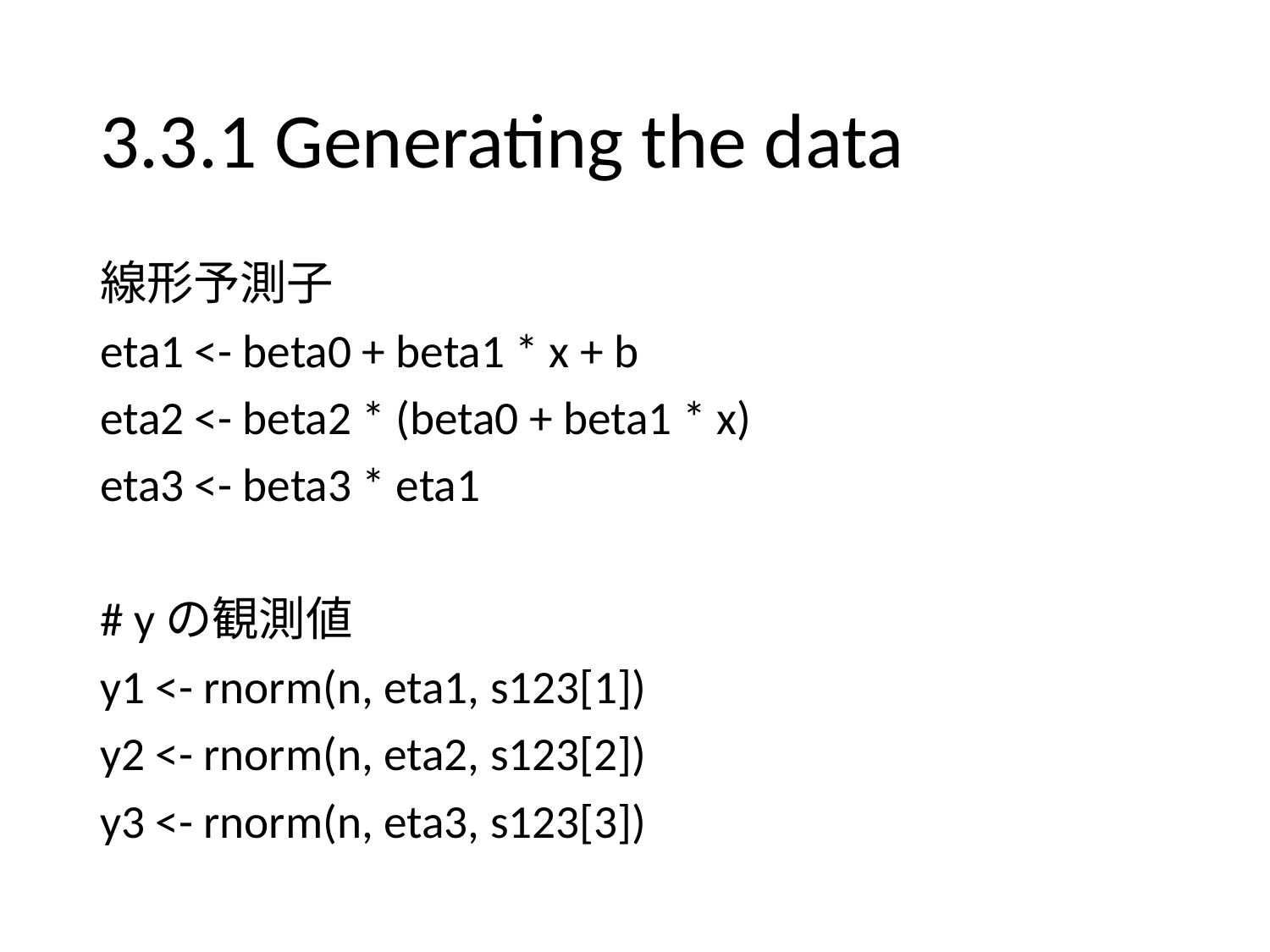

# 3.3.1 Generating the data
線形予測子
eta1 <- beta0 + beta1 * x + b
eta2 <- beta2 * (beta0 + beta1 * x)
eta3 <- beta3 * eta1

# yの観測値
y1 <- rnorm(n, eta1, s123[1])
y2 <- rnorm(n, eta2, s123[2])
y3 <- rnorm(n, eta3, s123[3])